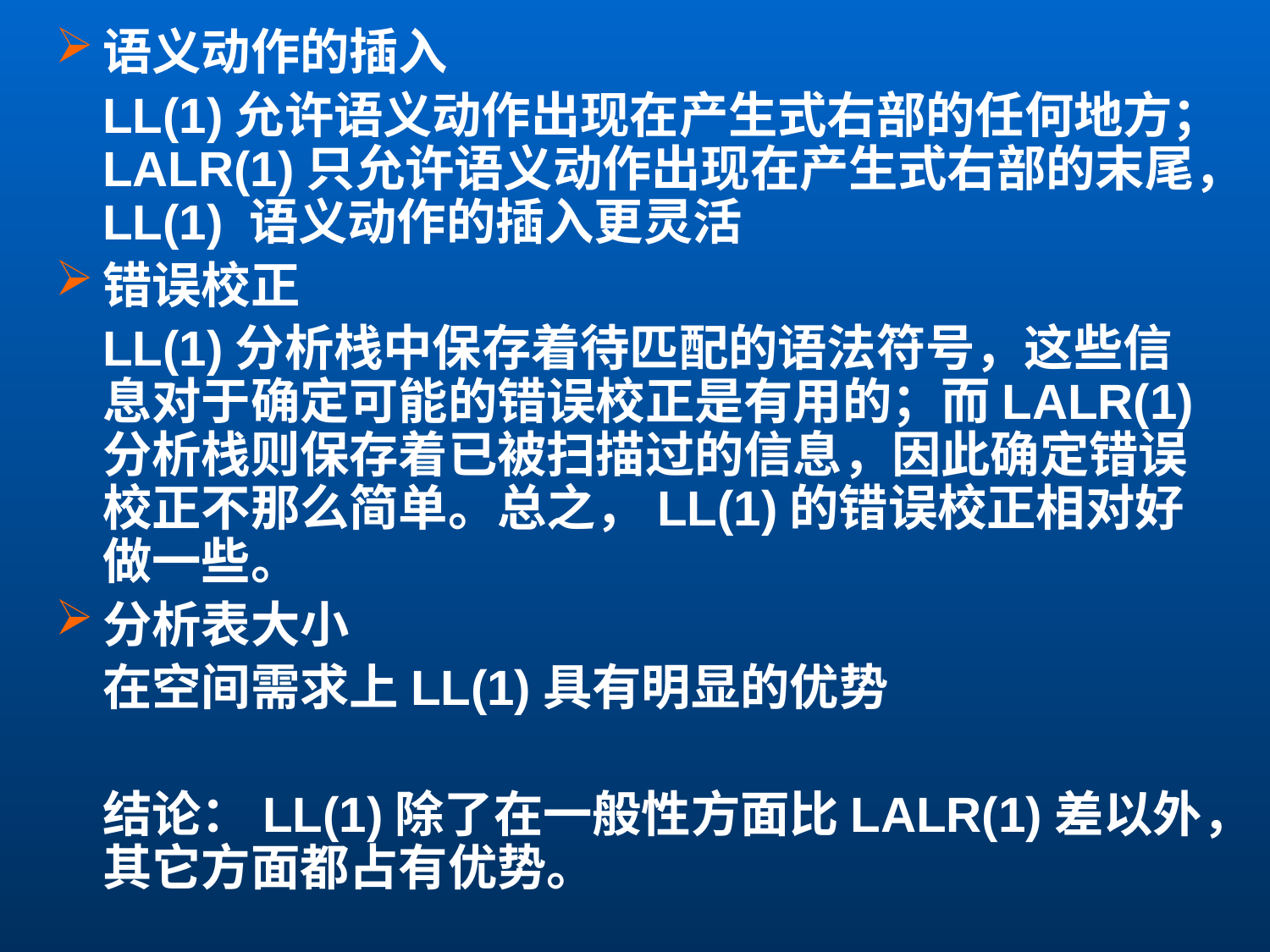

语义动作的插入
	LL(1)允许语义动作出现在产生式右部的任何地方；LALR(1)只允许语义动作出现在产生式右部的末尾，LL(1) 语义动作的插入更灵活
错误校正
	LL(1)分析栈中保存着待匹配的语法符号，这些信息对于确定可能的错误校正是有用的；而LALR(1)分析栈则保存着已被扫描过的信息，因此确定错误校正不那么简单。总之，LL(1)的错误校正相对好做一些。
分析表大小
	在空间需求上LL(1)具有明显的优势

	结论：LL(1)除了在一般性方面比LALR(1)差以外，其它方面都占有优势。